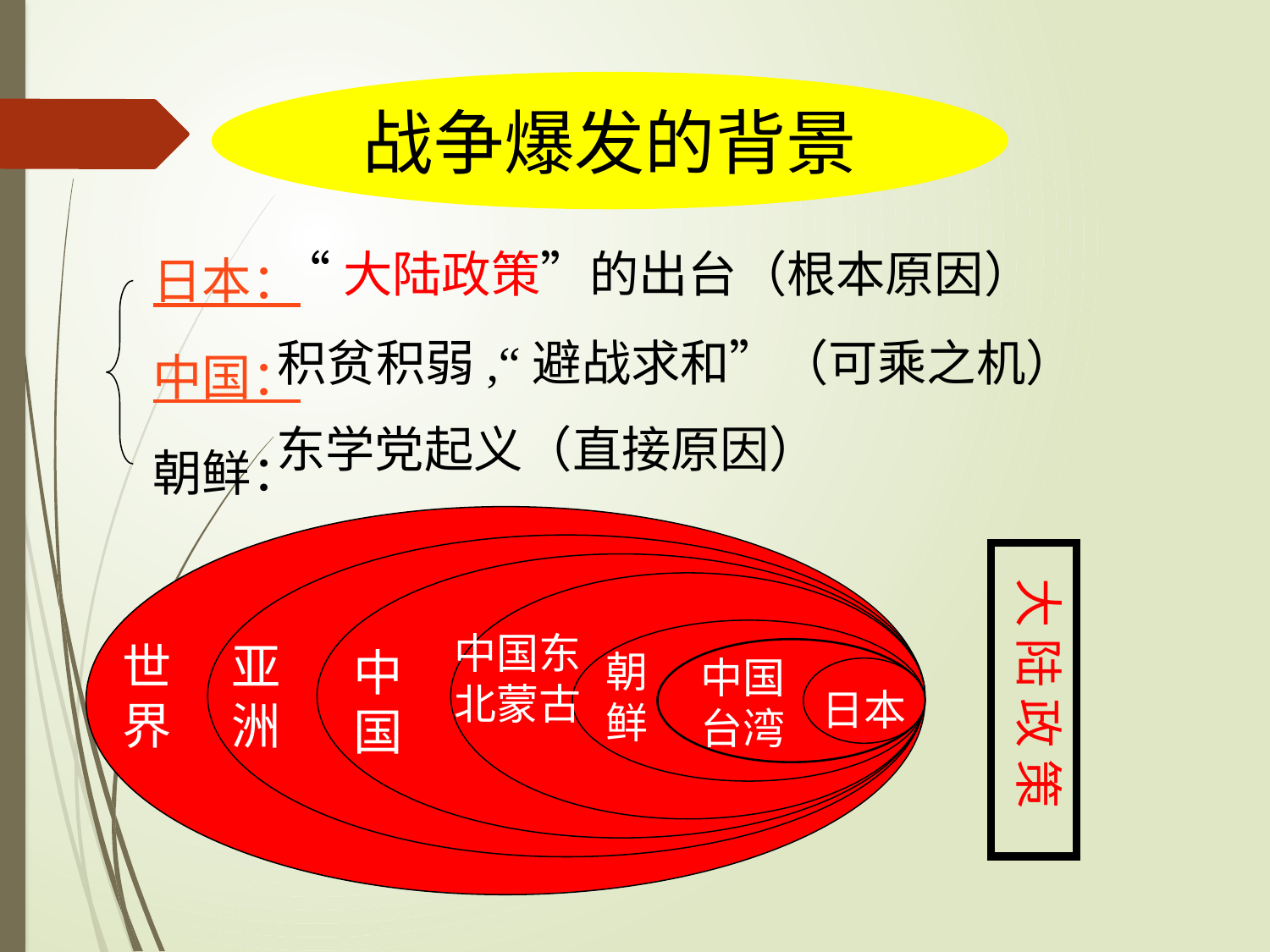

战争爆发的背景
“大陆政策”的出台（根本原因）
日本：
中国：
朝鲜：

积贫积弱,“避战求和”（可乘之机）
东学党起义（直接原因）

 大 陆 政 策

中国东北蒙古

世界
亚洲
中国
朝鲜

中国台湾

日本